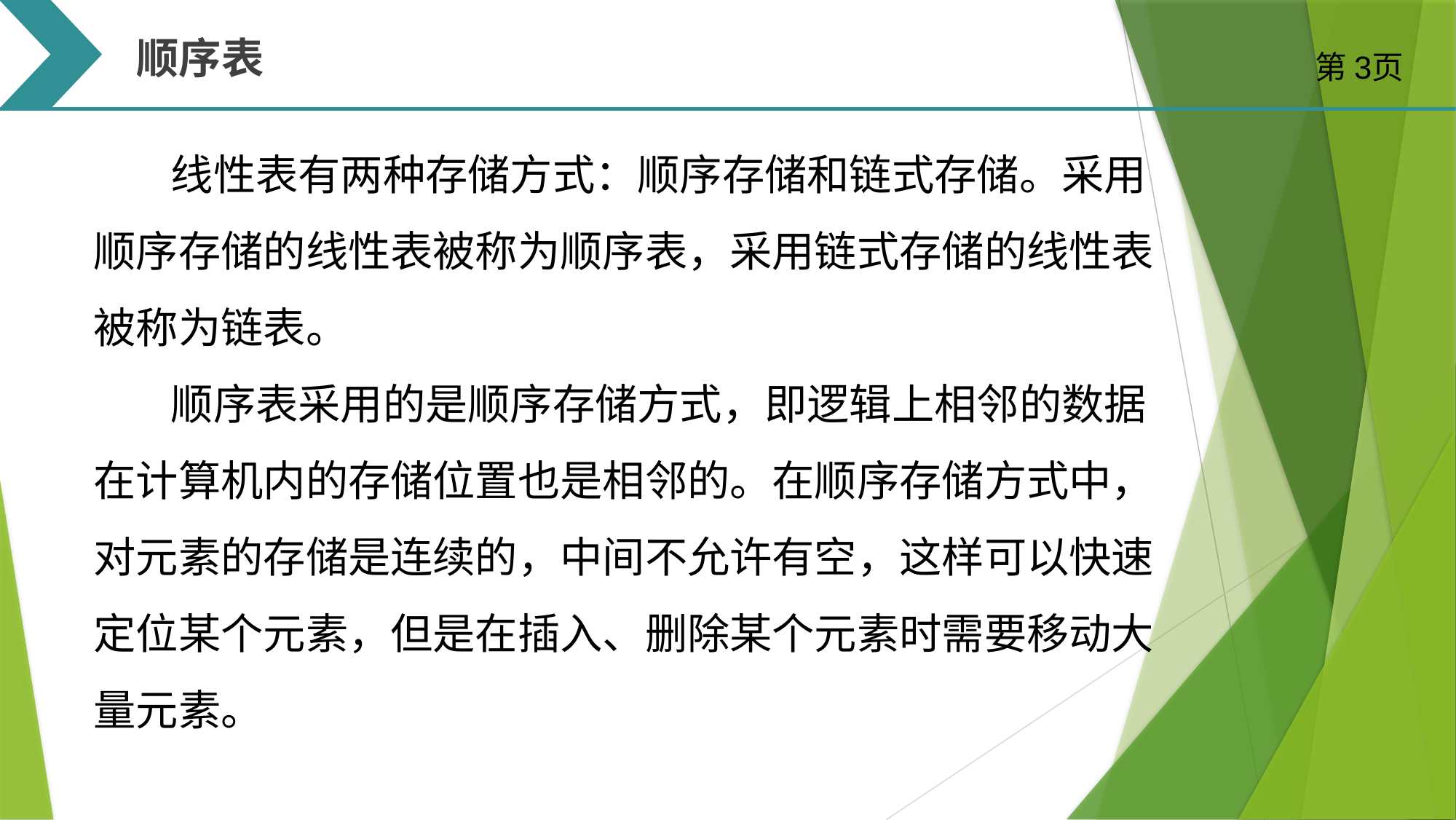

顺序表
第3页
线性表有两种存储方式：顺序存储和链式存储。采用顺序存储的线性表被称为顺序表，采用链式存储的线性表被称为链表。
顺序表采用的是顺序存储方式，即逻辑上相邻的数据在计算机内的存储位置也是相邻的。在顺序存储方式中，对元素的存储是连续的，中间不允许有空，这样可以快速定位某个元素，但是在插入、删除某个元素时需要移动大量元素。